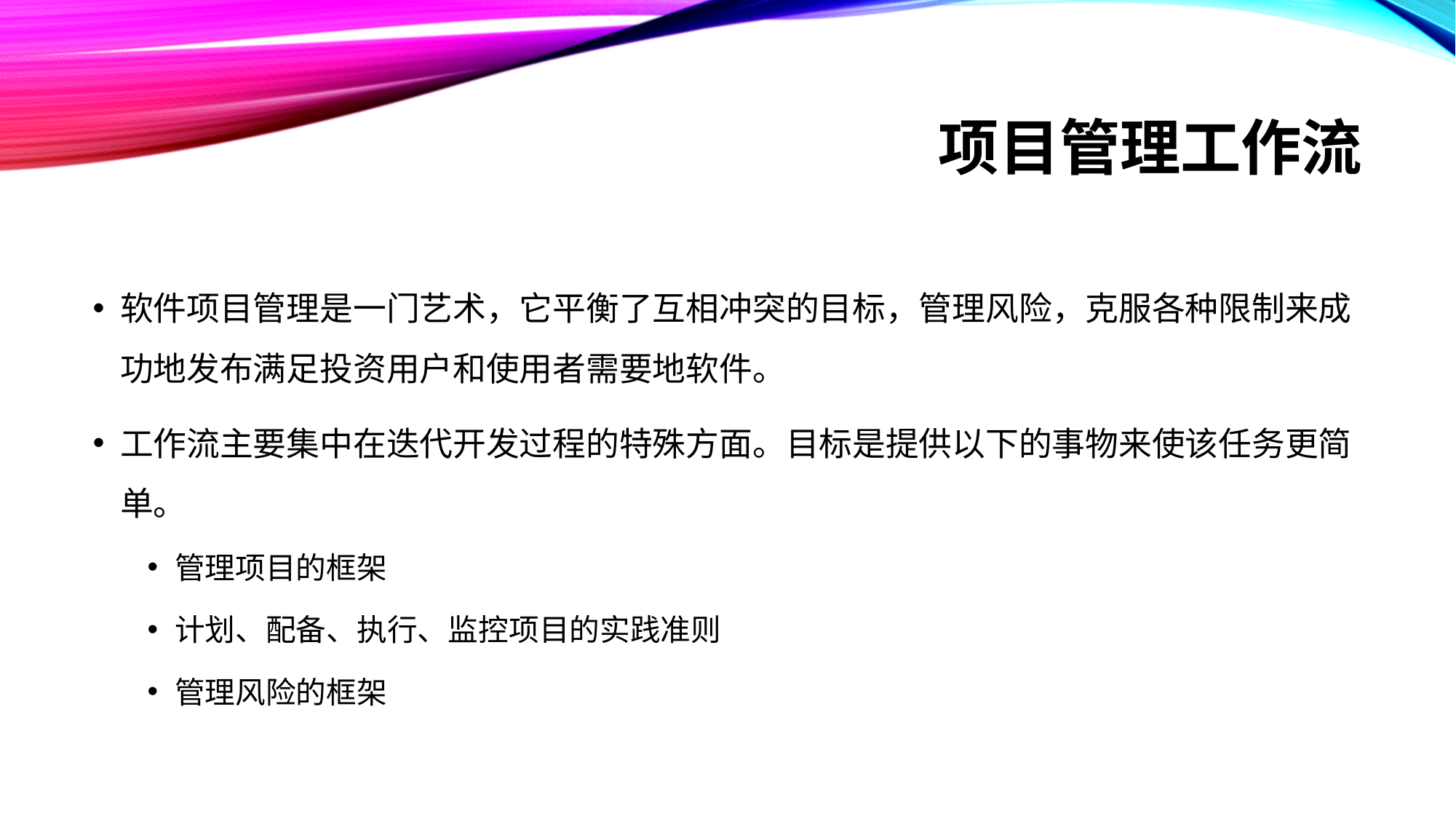

# 项目管理工作流
软件项目管理是一门艺术，它平衡了互相冲突的目标，管理风险，克服各种限制来成功地发布满足投资用户和使用者需要地软件。
工作流主要集中在迭代开发过程的特殊方面。目标是提供以下的事物来使该任务更简单。
管理项目的框架
计划、配备、执行、监控项目的实践准则
管理风险的框架